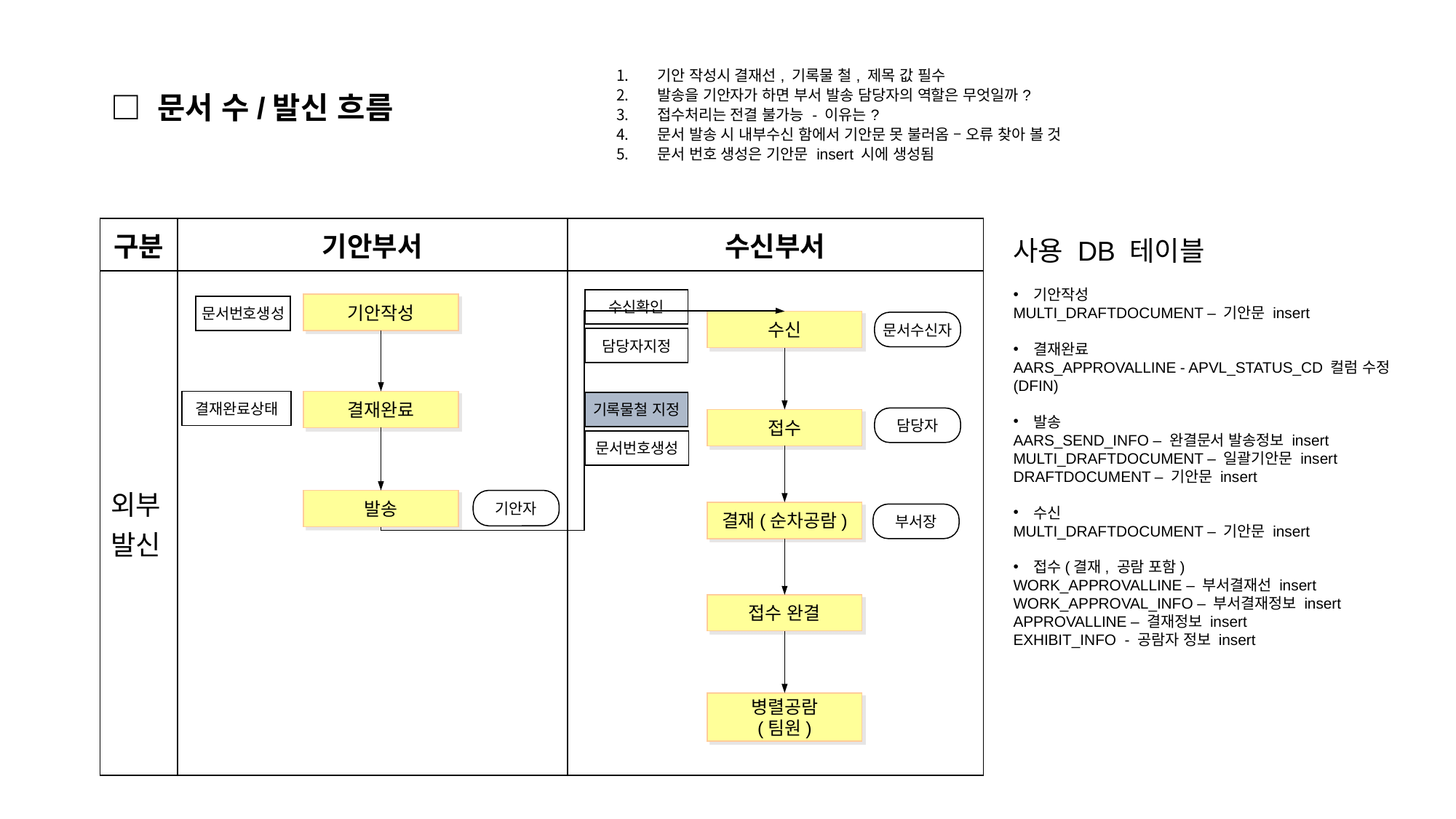

기안 작성시 결재선, 기록물 철, 제목 값 필수
발송을 기안자가 하면 부서 발송 담당자의 역할은 무엇일까?
접수처리는 전결 불가능 - 이유는?
문서 발송 시 내부수신 함에서 기안문 못 불러옴 – 오류 찾아 볼 것
문서 번호 생성은 기안문 insert 시에 생성됨

# □ 문서 수/발신 흐름
| 구분 | 기안부서 | 수신부서 |
| --- | --- | --- |
| 외부 발신 |  |  |
사용 DB 테이블

기안작성
MULTI_DRAFTDOCUMENT – 기안문 insert

결재완료
AARS_APPROVALLINE - APVL_STATUS_CD 컬럼 수정(DFIN)

발송
AARS_SEND_INFO – 완결문서 발송정보 insert
MULTI_DRAFTDOCUMENT – 일괄기안문 insert
DRAFTDOCUMENT – 기안문 insert

수신
MULTI_DRAFTDOCUMENT – 기안문 insert

접수(결재, 공람 포함)
WORK_APPROVALLINE – 부서결재선 insert
WORK_APPROVAL_INFO – 부서결재정보 insert
APPROVALLINE – 결재정보 insert
EXHIBIT_INFO  - 공람자 정보 insert

수신확인
기안작성
문서번호생성
수신
문서수신자
담당자지정
결재완료상태
결재완료
기록물철 지정
담당자
접수
문서번호생성
발송
기안자
결재(순차공람)
부서장
접수 완결
병렬공람
(팀원)